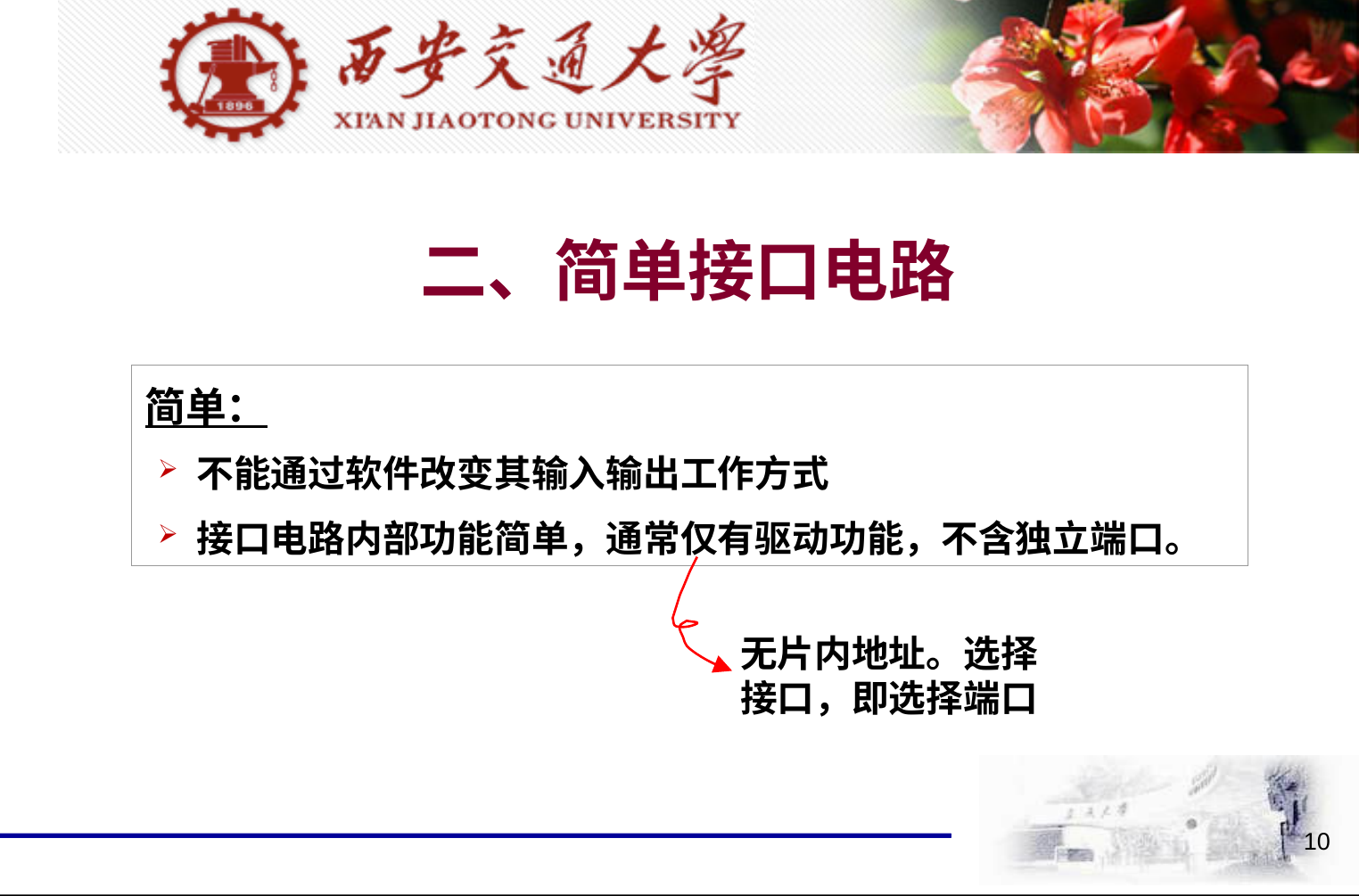

# 二、简单接口电路
简单：
不能通过软件改变其输入输出工作方式
接口电路内部功能简单，通常仅有驱动功能，不含独立端口。

无片内地址。选择接口，即选择端口
10